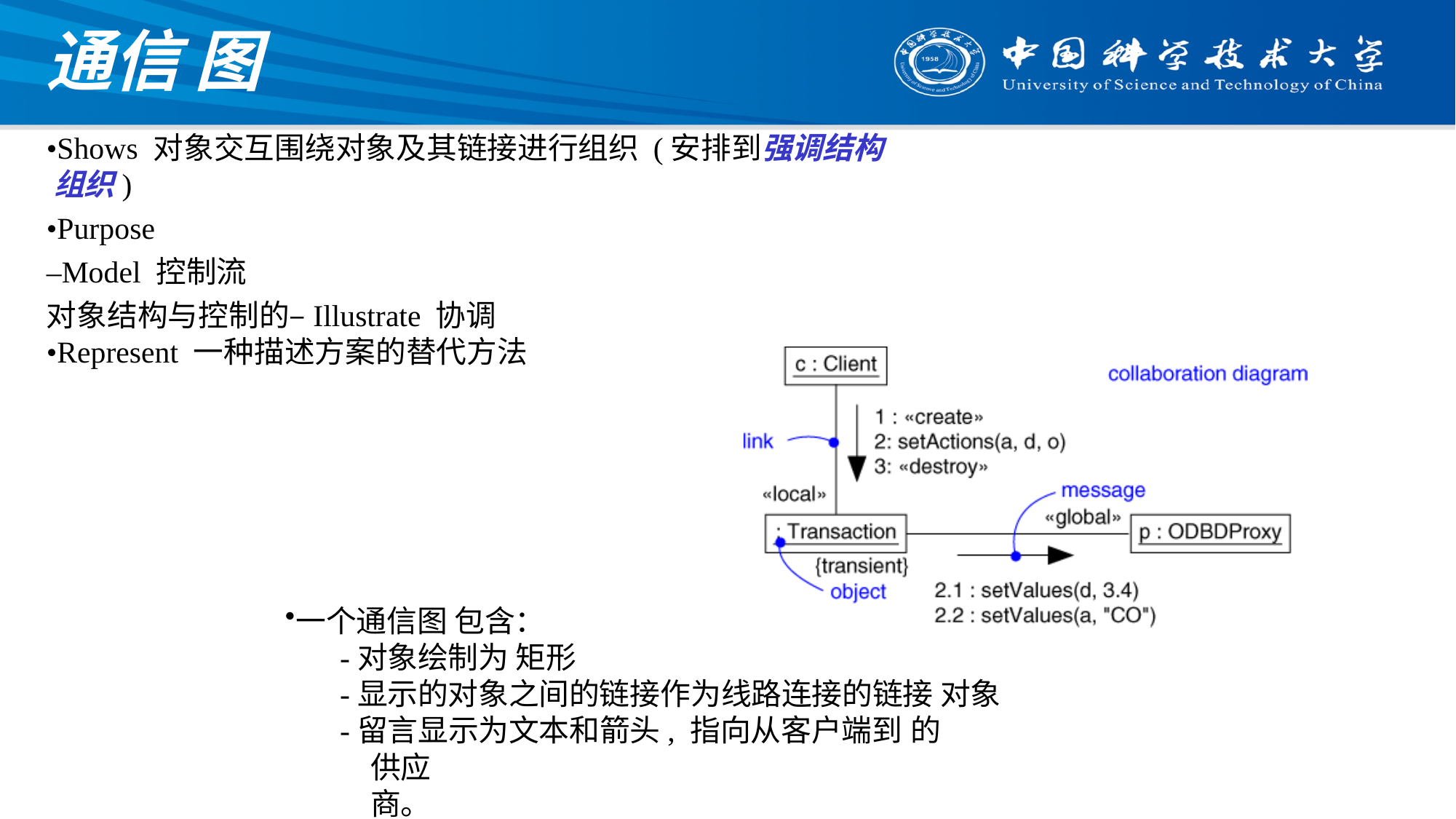

# 通信 图
•Shows 对象交互围绕对象及其链接进行组织 (安排到强调结构组织)
•Purpose
–Model 控制流
对象结构与控制的–Illustrate 协调
•Represent 一种描述方案的替代方法

一个通信图 包含：
-对象绘制为 矩形
-显示的对象之间的链接作为线路连接的链接 对象
-留言显示为文本和箭头, 指向从客户端到 的
供应商。